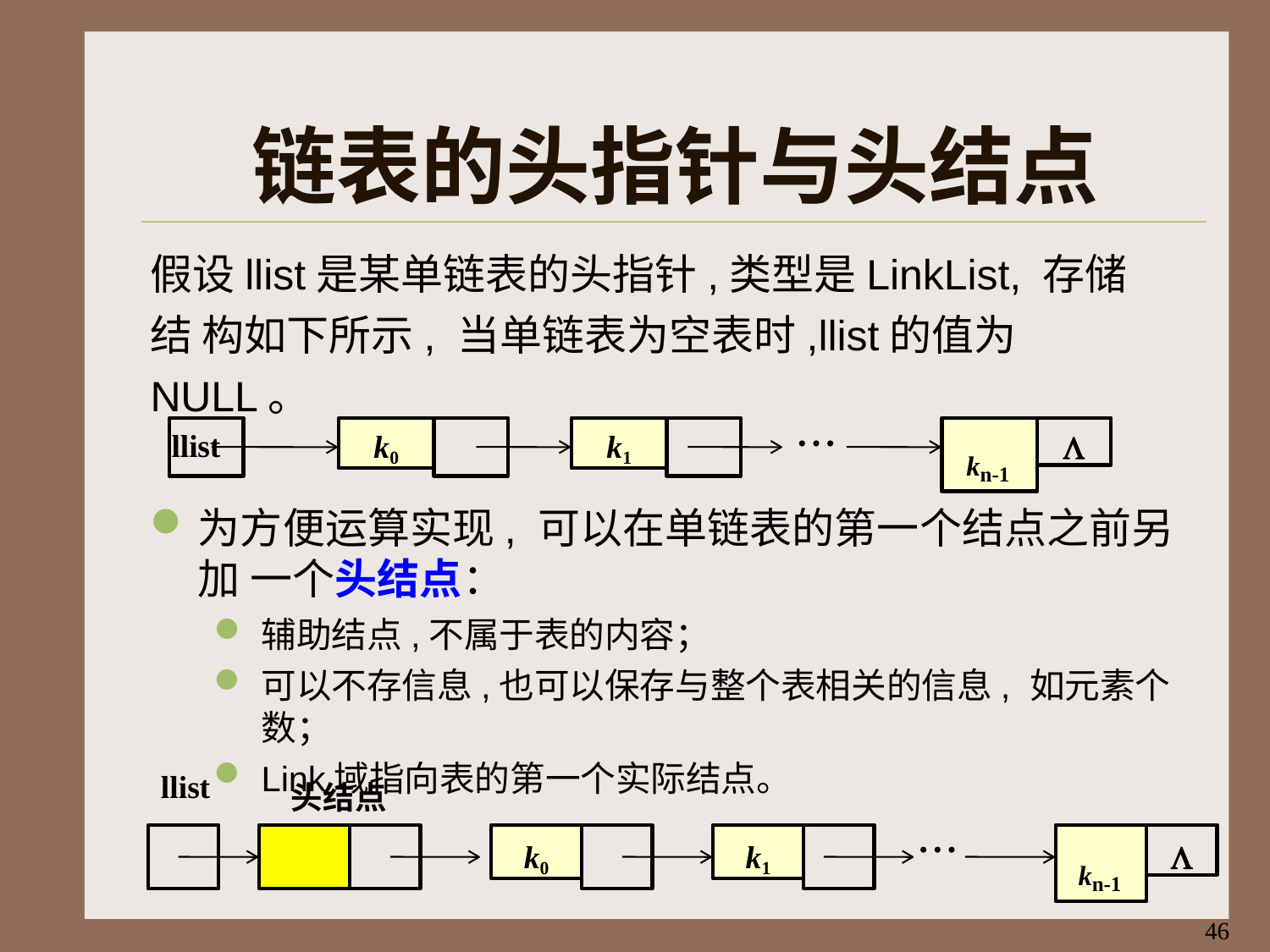

# 链表的头指针与头结点

假设llist是某单链表的头指针,类型是LinkList,	存储结 构如下所示, 当单链表为空表时,llist的值为NULL。
llist
…

k0

k1

kn-1
Λ

为方便运算实现, 可以在单链表的第一个结点之前另加 一个头结点：
辅助结点,不属于表的内容；
可以不存信息,也可以保存与整个表相关的信息, 如元素个数；
Link域指向表的第一个实际结点。
llist
头结点
…

k0

k1

kn-1
Λ

46